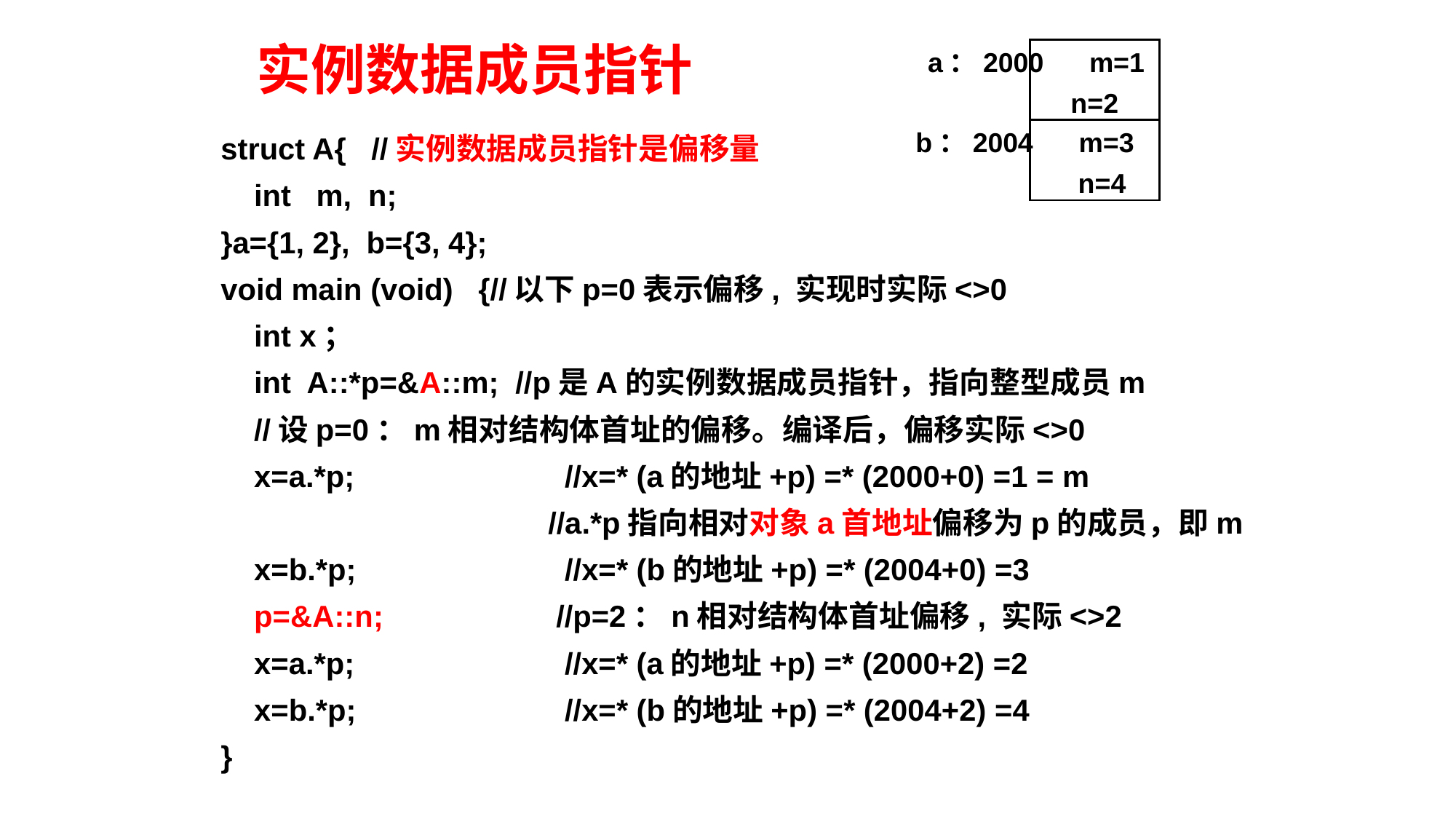

# 实例数据成员指针

a：2000      m=1
n=2
b：2004      m=3
  n=4
struct A{   //实例数据成员指针是偏移量
    int   m,  n;
}a={1, 2},  b={3, 4};
void main (void)   {//以下p=0表示偏移, 实现时实际<>0
    int x；
    int  A::*p=&A::m;  //p是A的实例数据成员指针，指向整型成员m
    //设p=0：m相对结构体首址的偏移。编译后，偏移实际<>0
    x=a.*p;  		  //x=* (a的地址+p) =* (2000+0) =1 = m
   			//a.*p指向相对对象a首地址偏移为p的成员，即m
    x=b.*p;   		  //x=* (b的地址+p) =* (2004+0) =3
    p=&A::n; 	              //p=2：n相对结构体首址偏移, 实际<>2
    x=a.*p;   		  //x=* (a的地址+p) =* (2000+2) =2
    x=b.*p;   		  //x=* (b的地址+p) =* (2004+2) =4
}